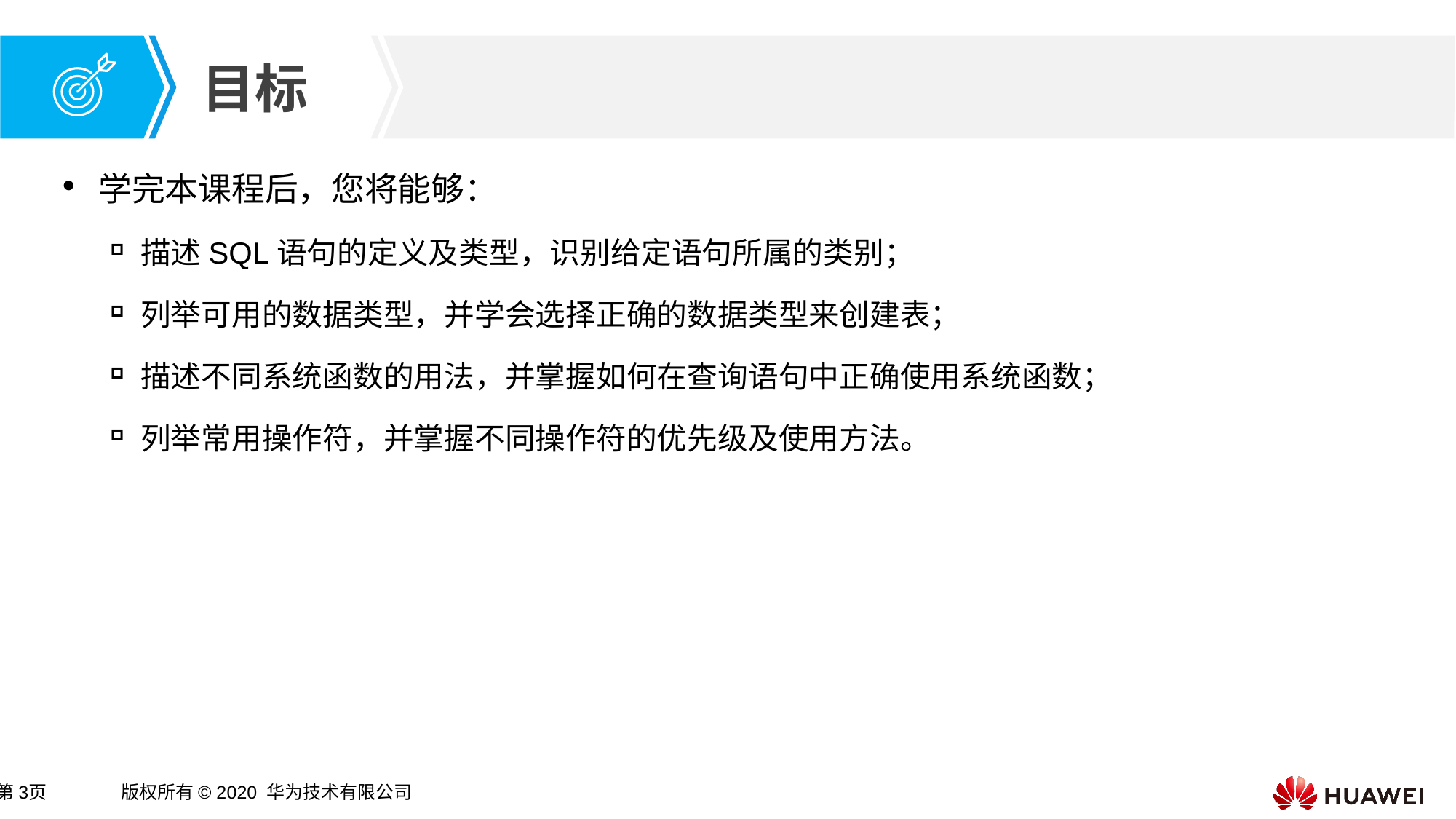

学完本课程后，您将能够：
描述SQL语句的定义及类型，识别给定语句所属的类别；
列举可用的数据类型，并学会选择正确的数据类型来创建表；
描述不同系统函数的用法，并掌握如何在查询语句中正确使用系统函数；
列举常用操作符，并掌握不同操作符的优先级及使用方法。